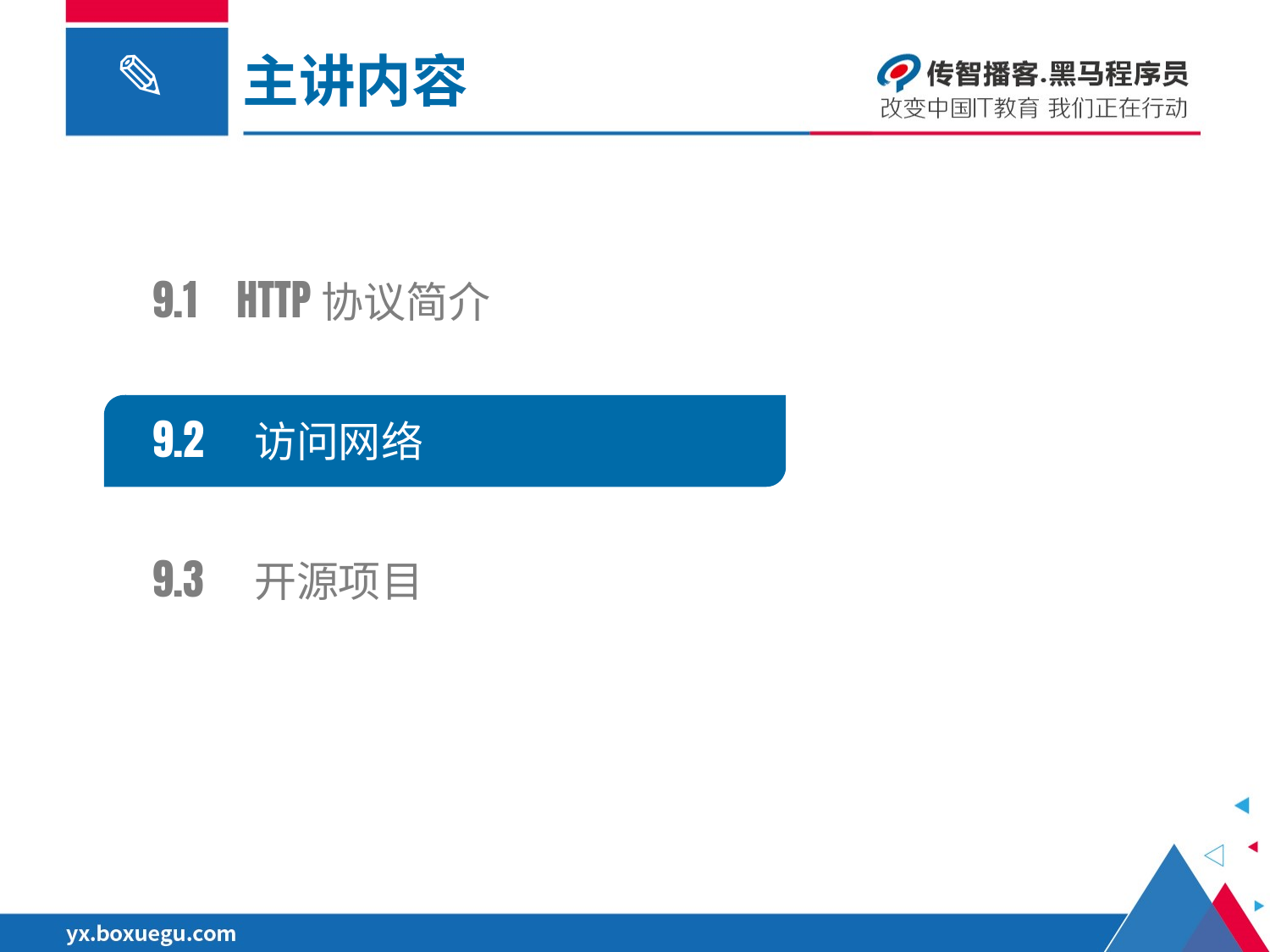

主讲内容
9.1    HTTP协议简介

9.2    访问网络
9.3    开源项目